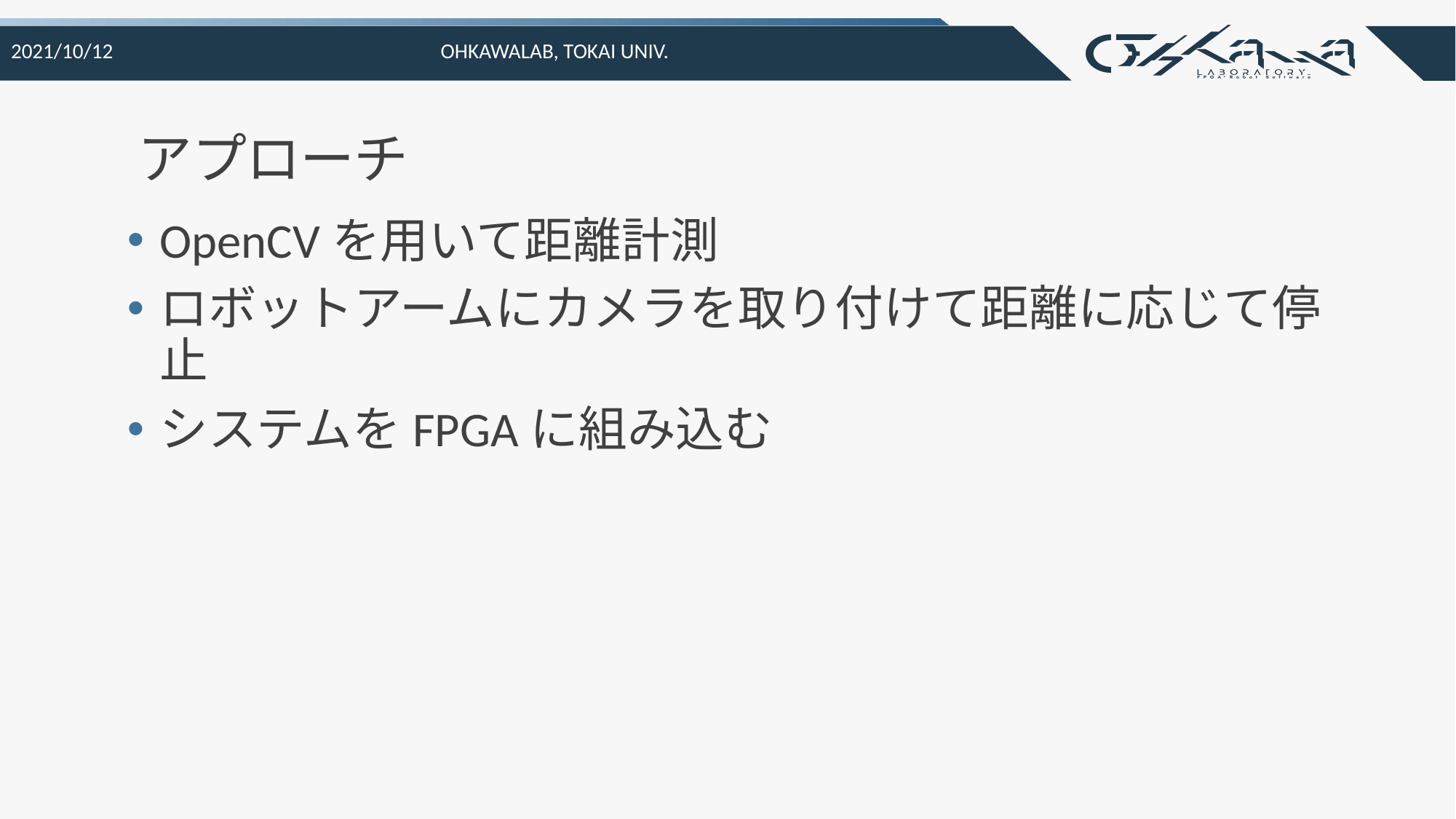

2021/10/12
Ohkawalab, Tokai Univ.
# アプローチ
OpenCVを用いて距離計測
ロボットアームにカメラを取り付けて距離に応じて停止
システムをFPGAに組み込む